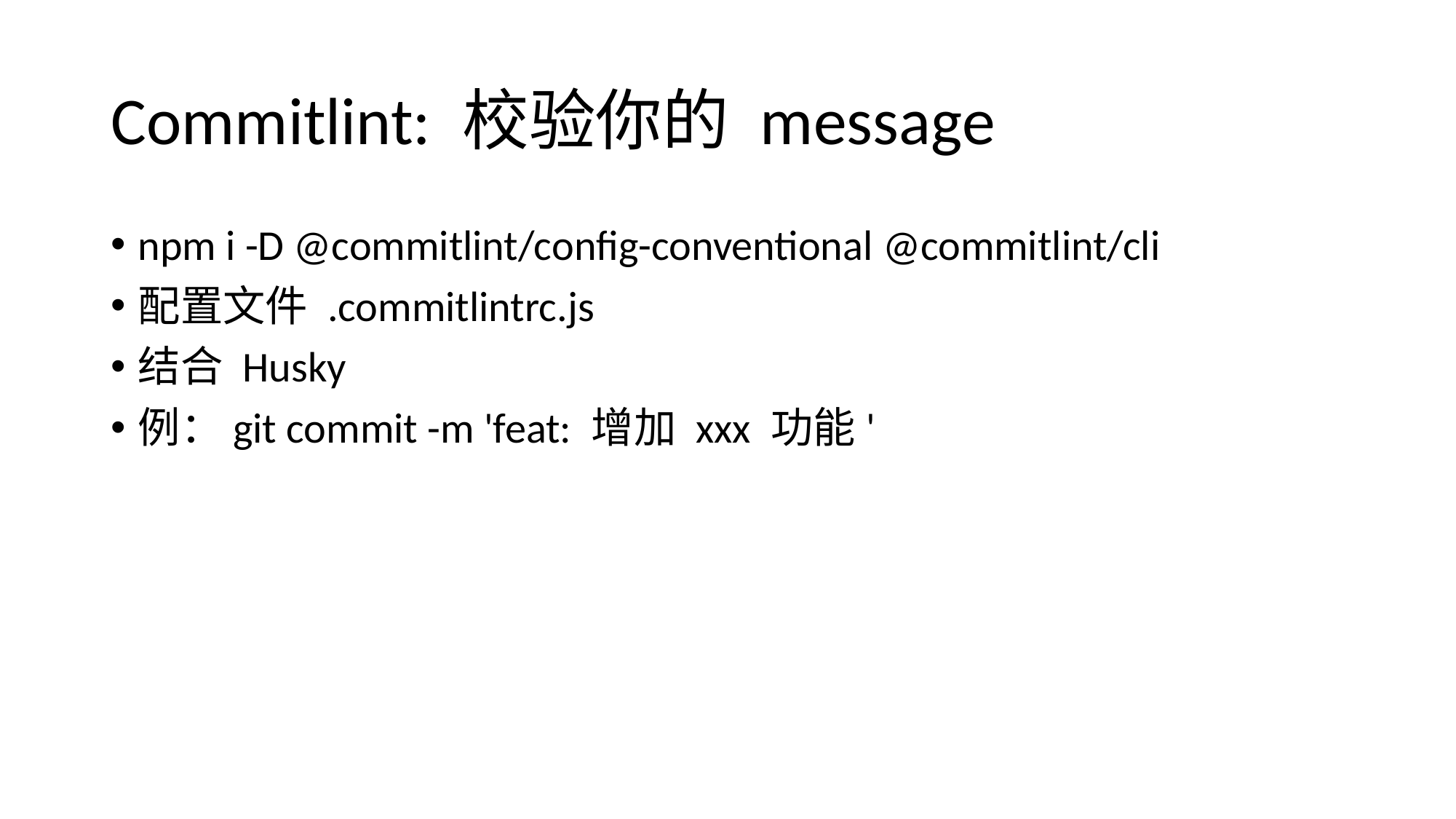

# Commitlint: 校验你的 message
npm i -D @commitlint/config-conventional @commitlint/cli
配置文件 .commitlintrc.js
结合 Husky
例：git commit -m 'feat: 增加 xxx 功能'